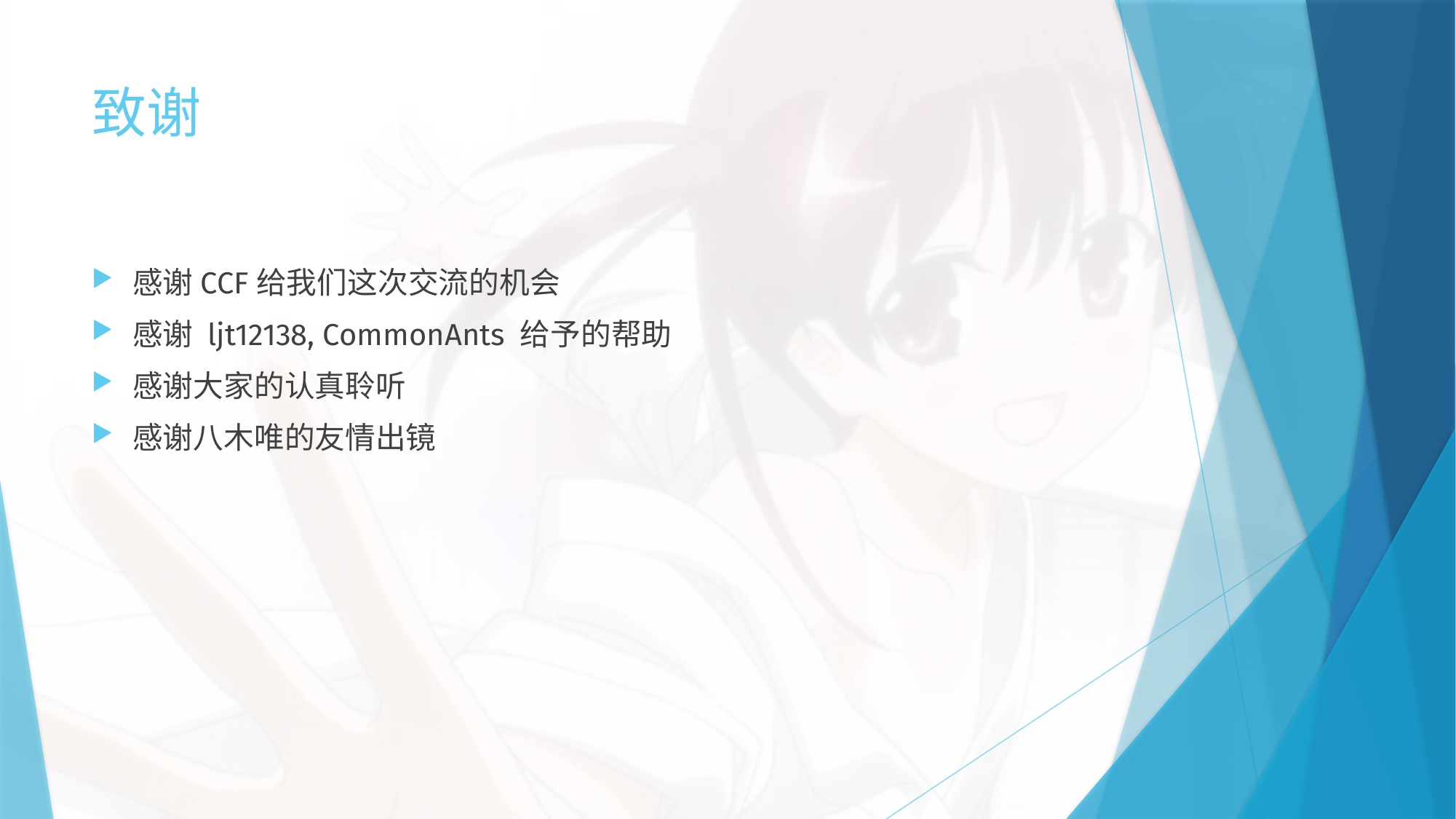

# 致谢
感谢CCF给我们这次交流的机会
感谢 ljt12138, CommonAnts 给予的帮助
感谢大家的认真聆听
感谢八木唯的友情出镜